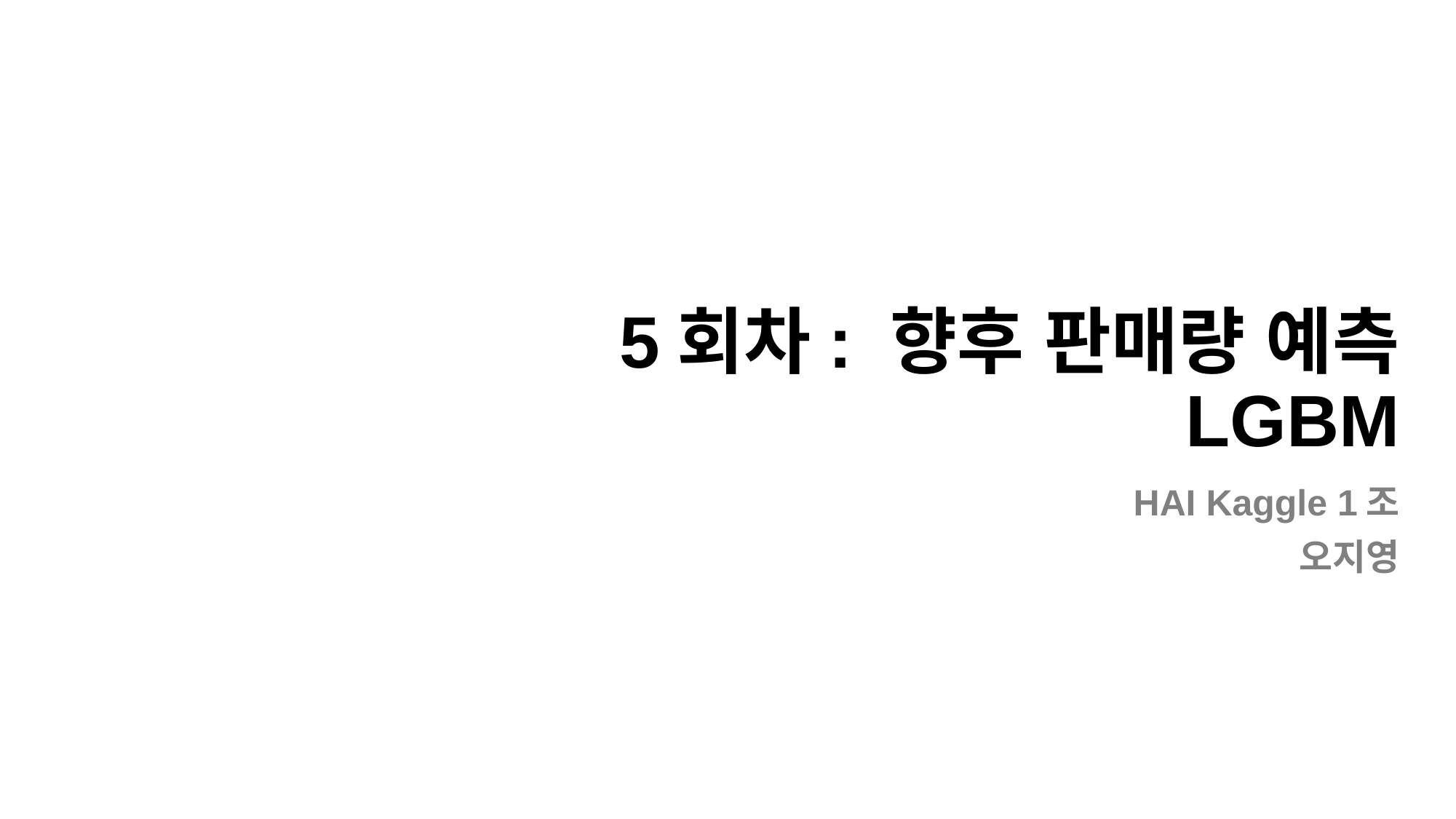

# 5회차: 향후 판매량 예측 LGBM
HAI Kaggle 1조
오지영